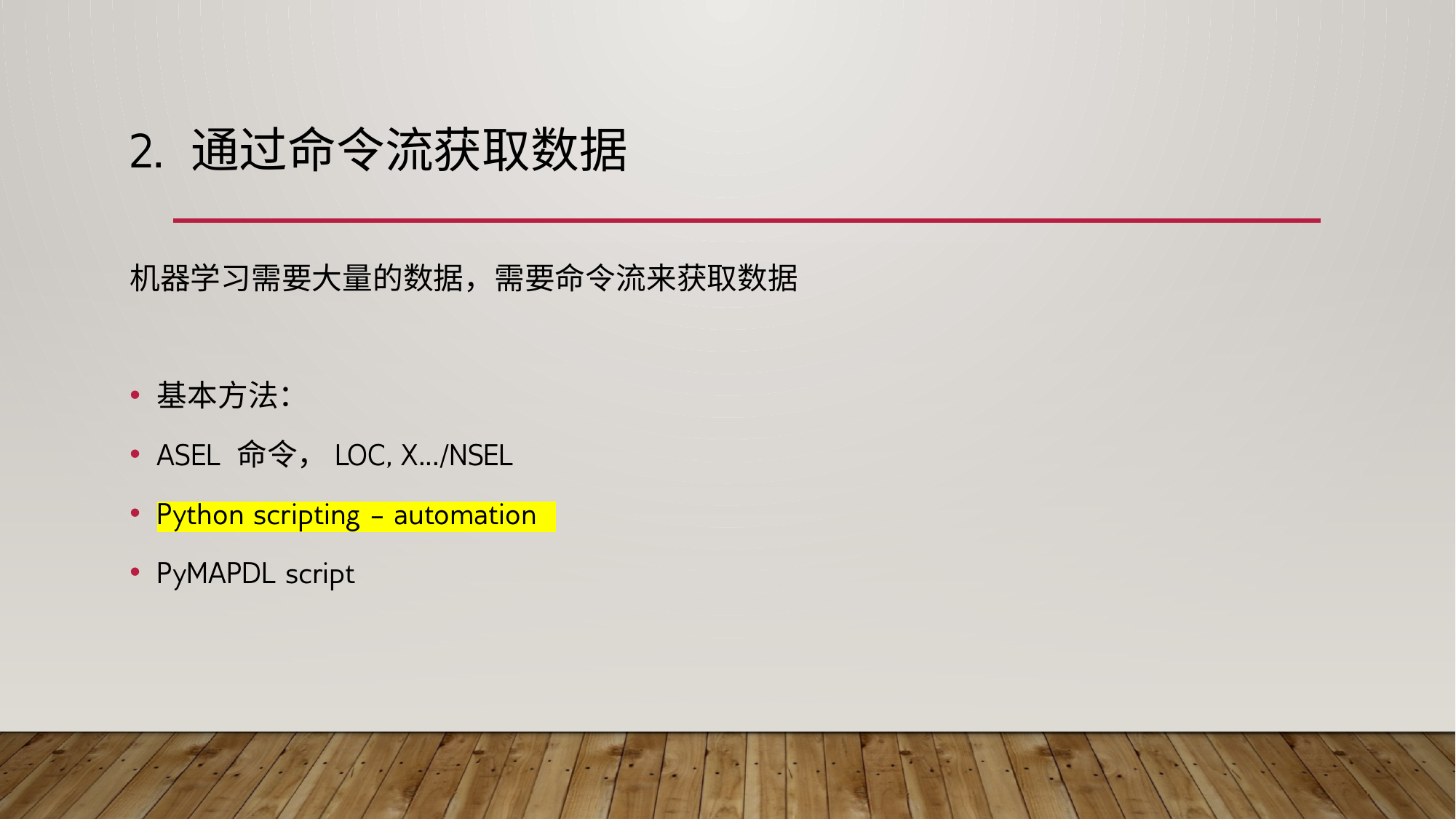

# 2. 通过命令流获取数据
机器学习需要大量的数据，需要命令流来获取数据

基本方法：
ASEL 命令，LOC, X.../NSEL
Python scripting – automation
PyMAPDL script